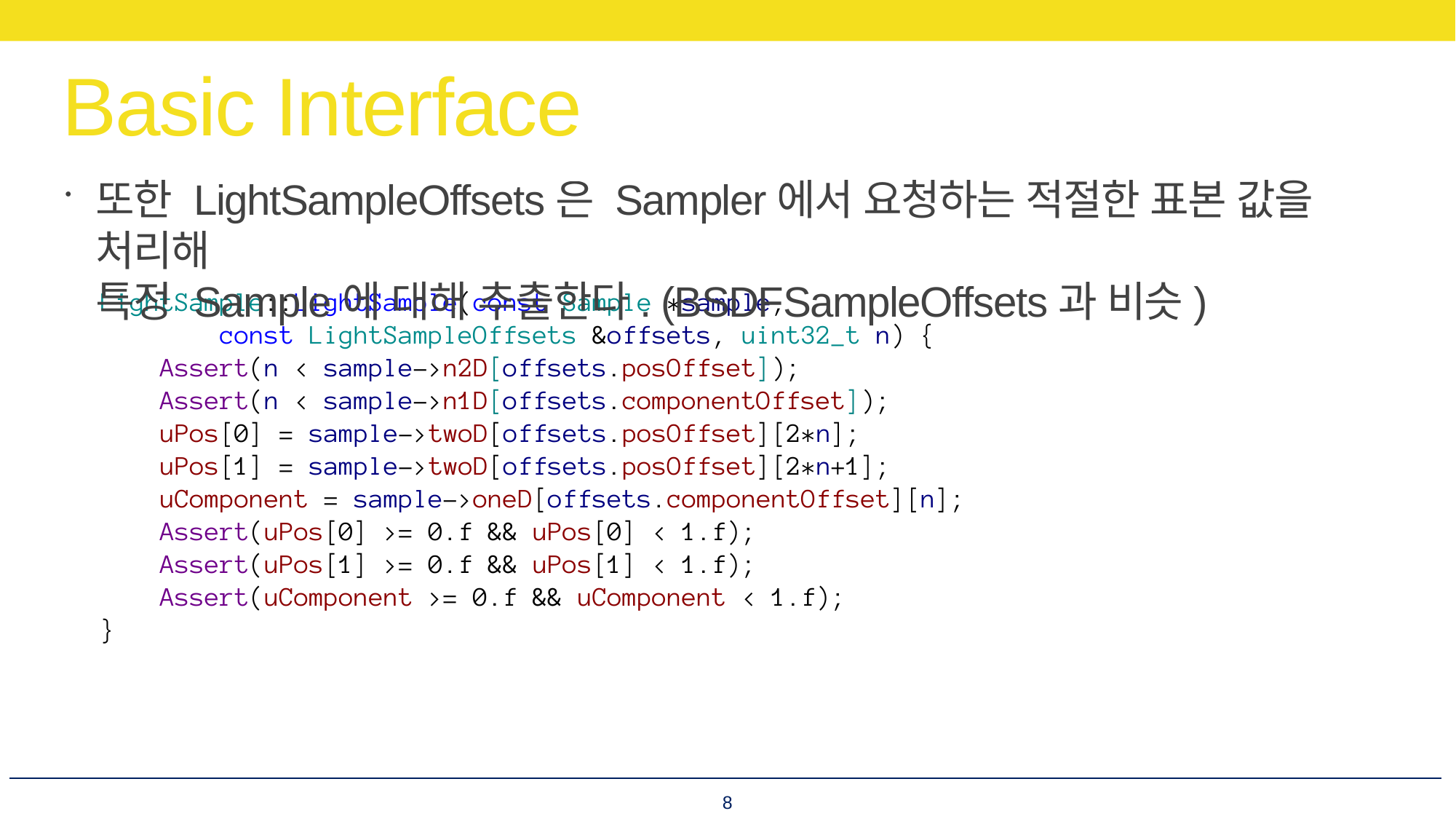

# Basic Interface
또한 LightSampleOffsets은 Sampler에서 요청하는 적절한 표본 값을 처리해
특정 Sample에 대해 추출한다. (BSDFSampleOffsets과 비슷)
LightSample::LightSample(const Sample *sample,
        const LightSampleOffsets &offsets, uint32_t n) {
    Assert(n < sample->n2D[offsets.posOffset]);
    Assert(n < sample->n1D[offsets.componentOffset]);
    uPos[0] = sample->twoD[offsets.posOffset][2*n];
    uPos[1] = sample->twoD[offsets.posOffset][2*n+1];
    uComponent = sample->oneD[offsets.componentOffset][n];
    Assert(uPos[0] >= 0.f && uPos[0] < 1.f);
    Assert(uPos[1] >= 0.f && uPos[1] < 1.f);
    Assert(uComponent >= 0.f && uComponent < 1.f);
}
8